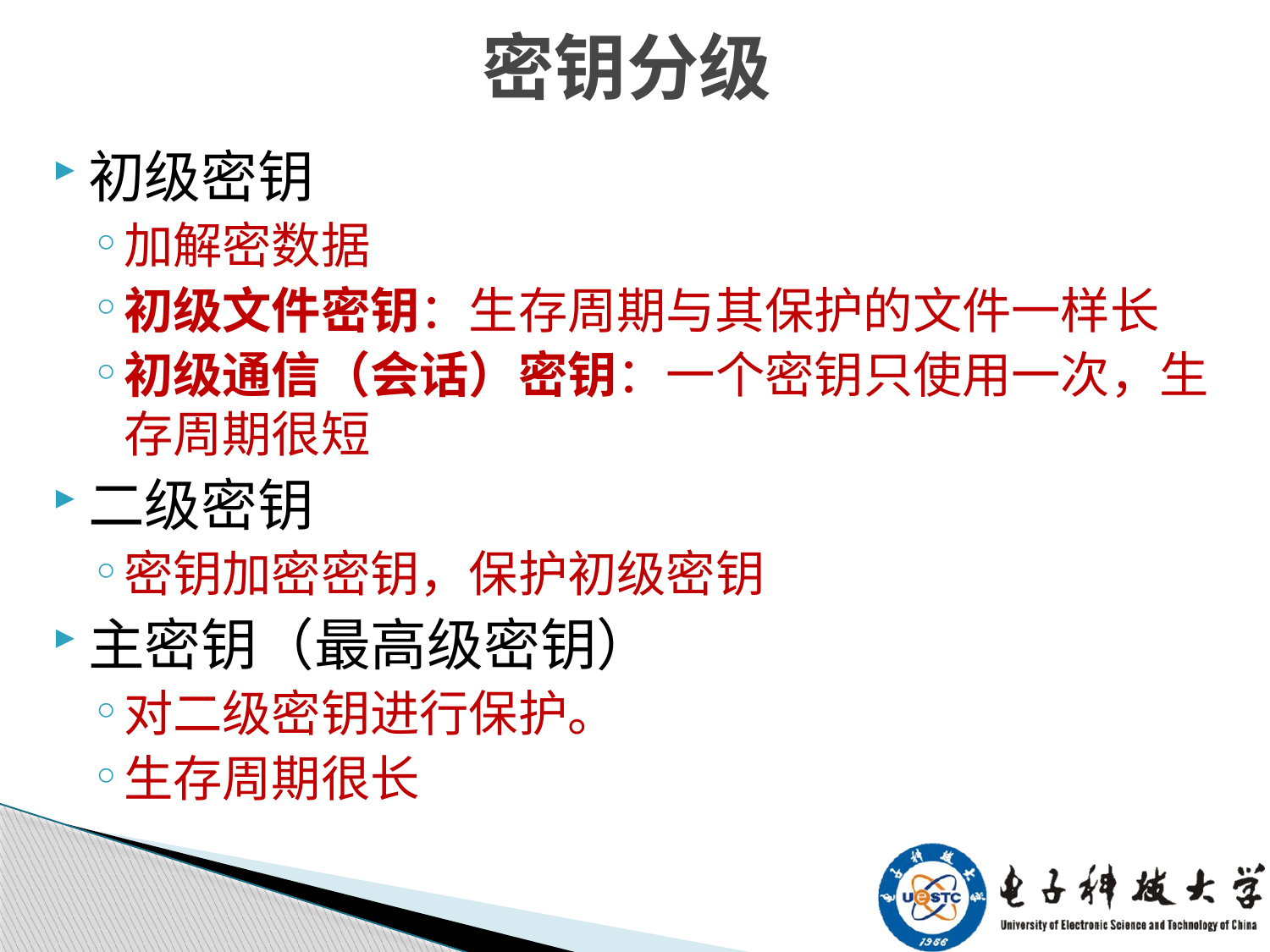

# 密钥分级
初级密钥
加解密数据
初级文件密钥：生存周期与其保护的文件一样长
初级通信（会话）密钥：一个密钥只使用一次，生存周期很短
二级密钥
密钥加密密钥，保护初级密钥
主密钥（最高级密钥）
对二级密钥进行保护。
生存周期很长